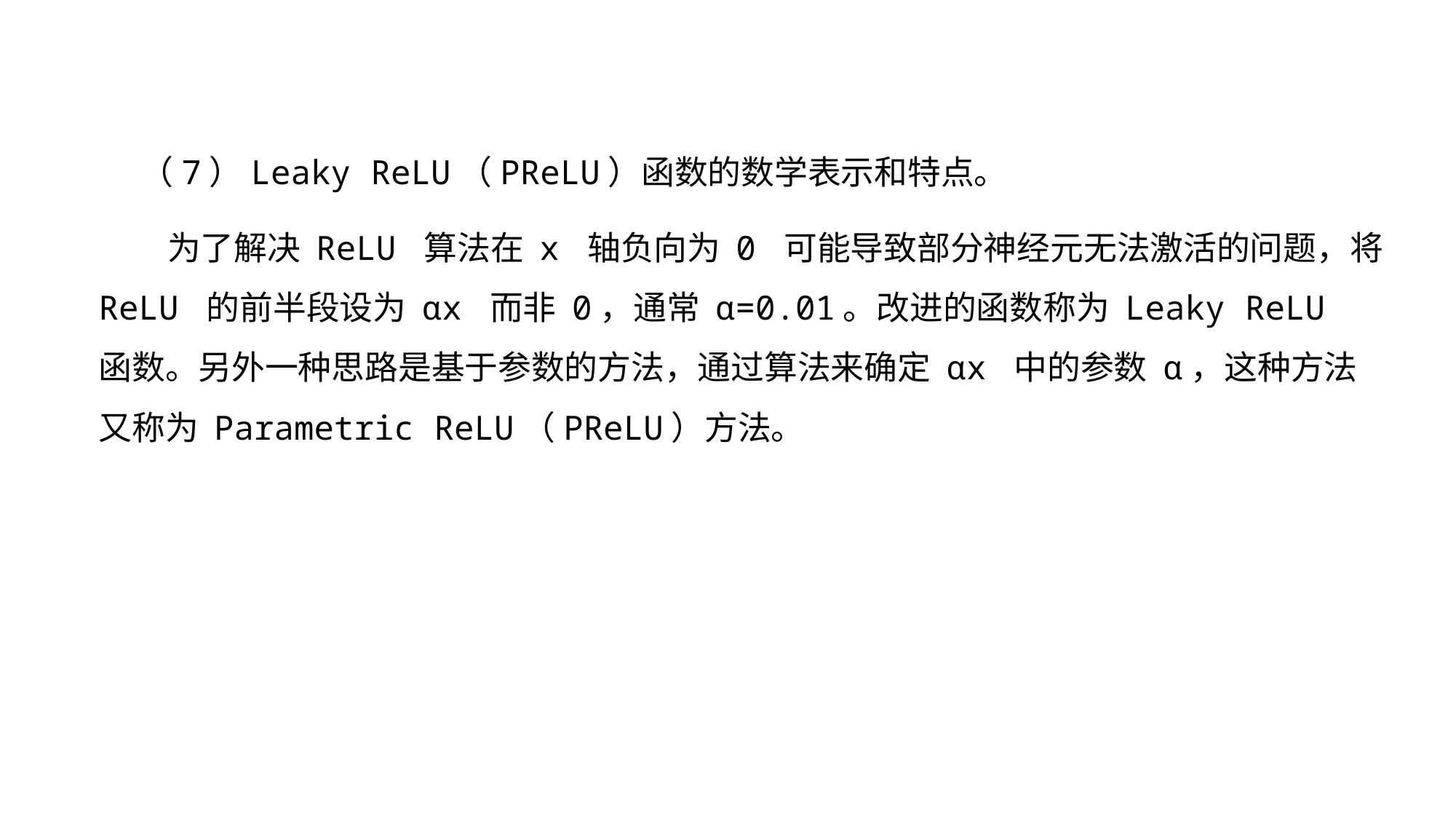

（7）Leaky ReLU（PReLU）函数的数学表示和特点。
为了解决 ReLU 算法在 x 轴负向为 0 可能导致部分神经元无法激活的问题，将 ReLU 的前半段设为 αx 而非 0，通常 α=0.01。改进的函数称为 Leaky ReLU 函数。另外一种思路是基于参数的方法，通过算法来确定 αx 中的参数 α，这种方法又称为 Parametric ReLU（PReLU）方法。